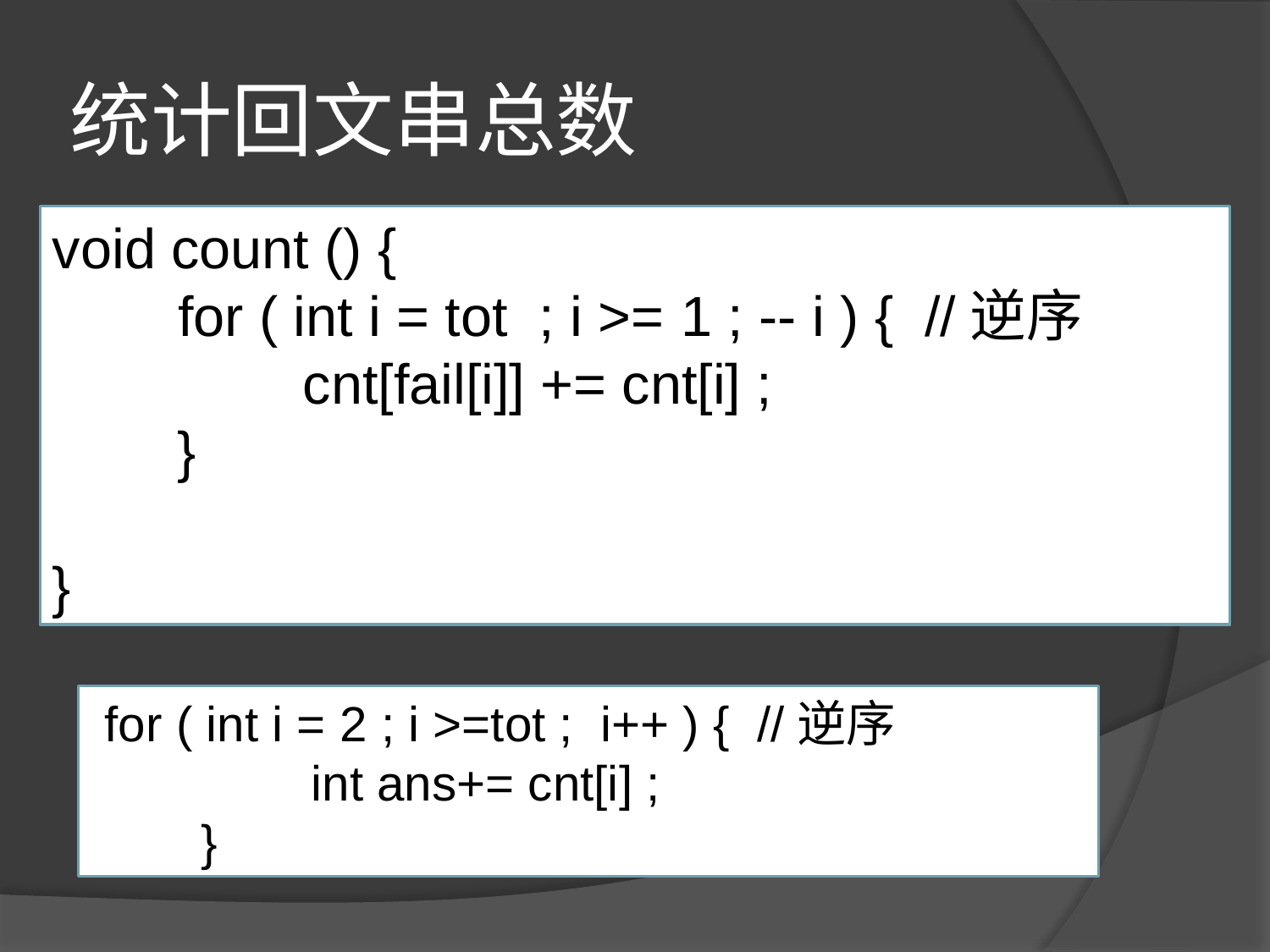

# 统计回文串总数
void count () {
        for ( int i = tot  ; i >= 1 ; -- i ) {  //逆序
                cnt[fail[i]] += cnt[i] ;
        }

}
 for ( int i = 2 ; i >=tot ;  i++ ) {  //逆序
                int ans+= cnt[i] ;
        }